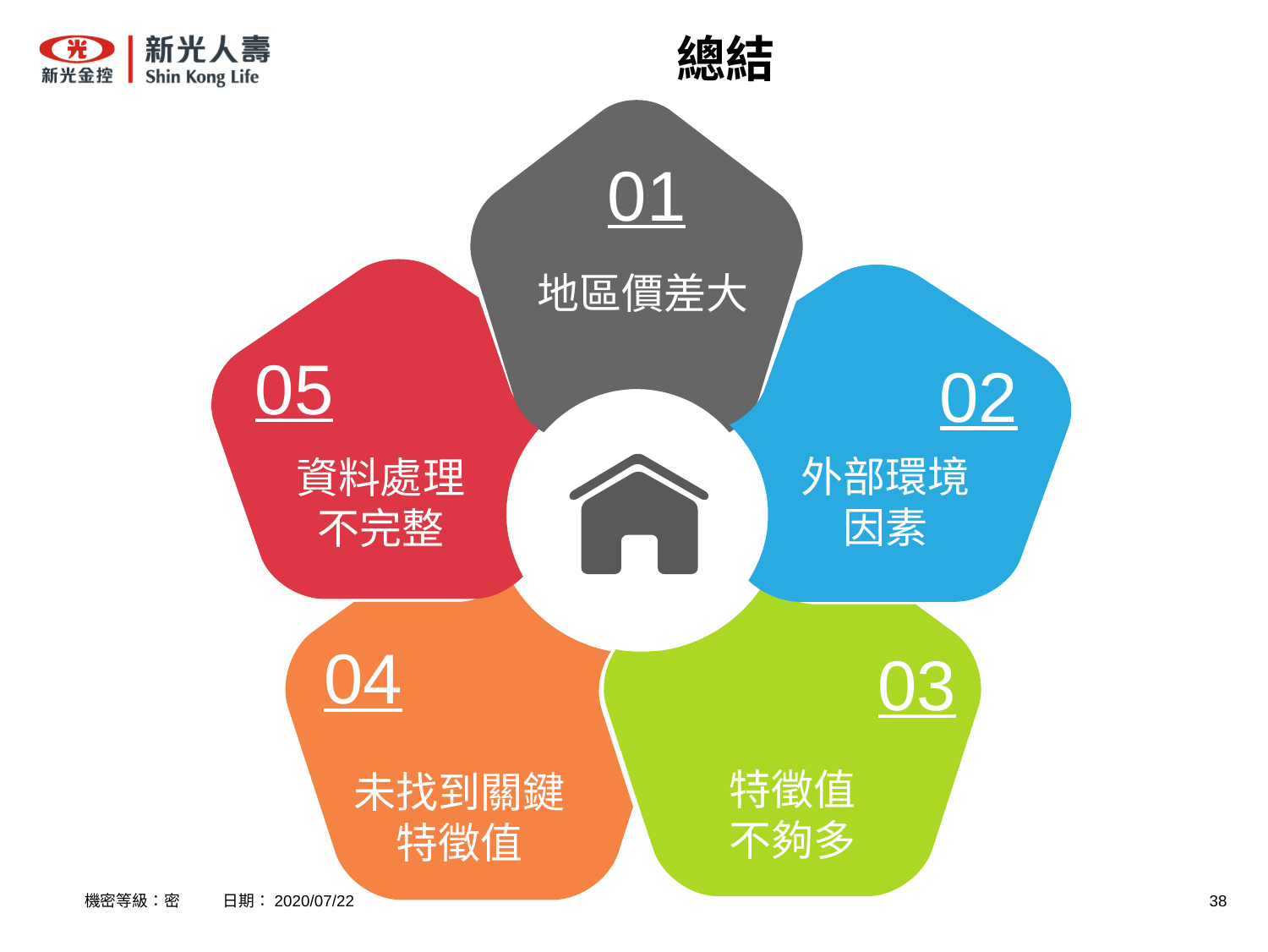

# 總結

01
地區價差大
05
02
外部環境因素
資料處理
不完整

04
03
特徵值
不夠多
未找到關鍵
特徵值
機密等級：密            日期：2020/07/22